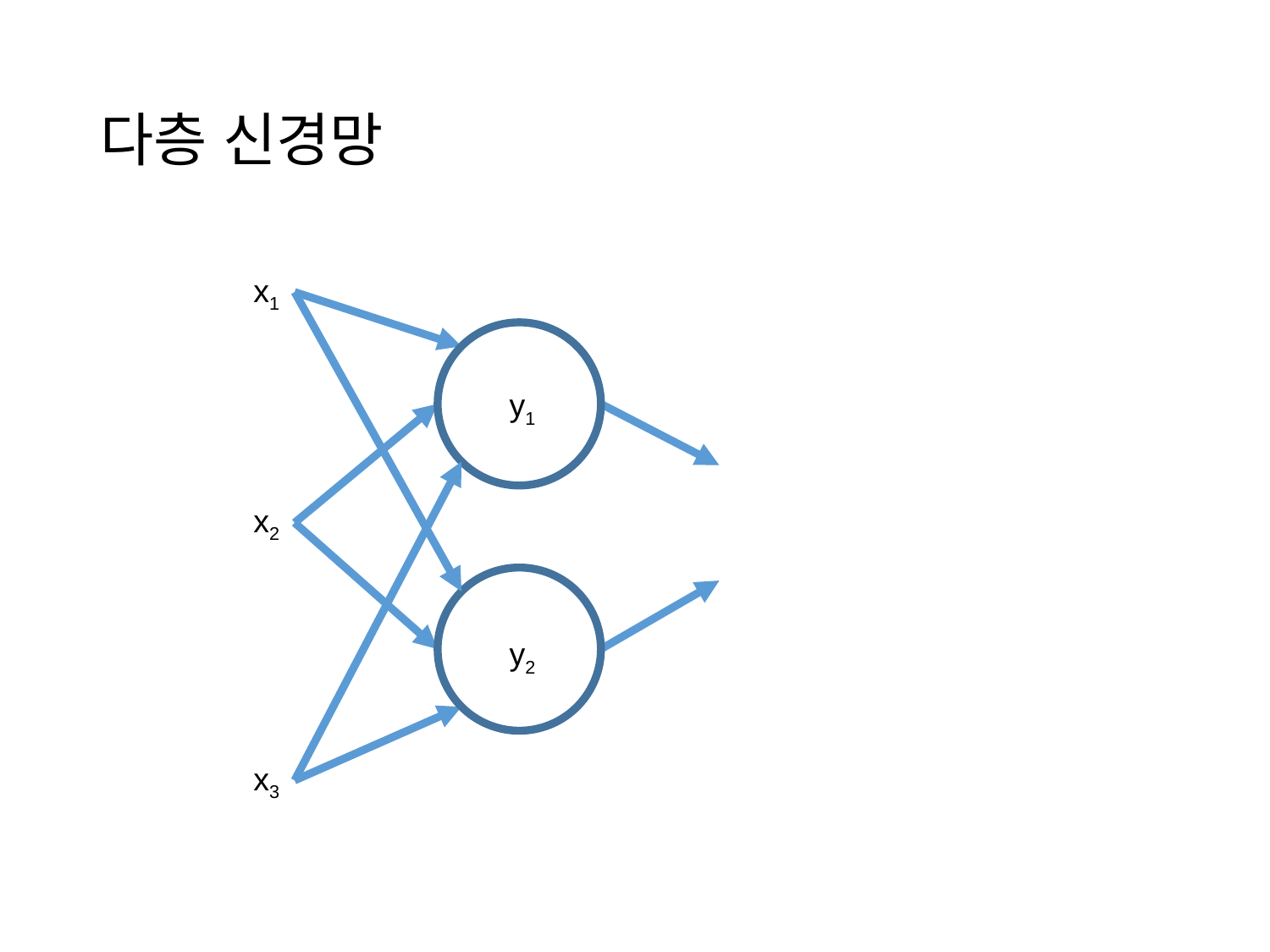

# 다층 신경망
x1

y1
x2

y2
x3